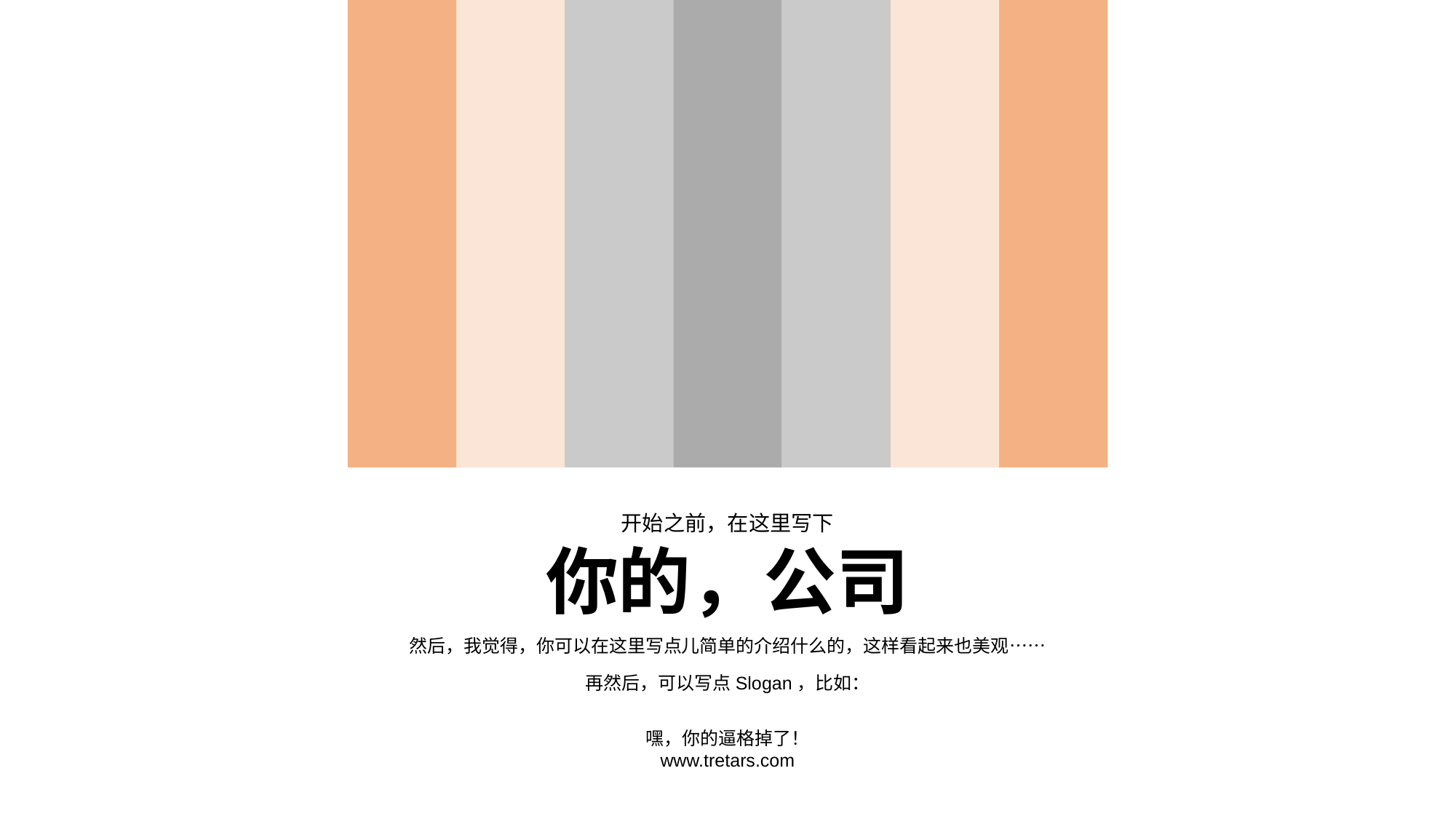

开始之前，在这里写下
你的，公司
然后，我觉得，你可以在这里写点儿简单的介绍什么的，这样看起来也美观……
再然后，可以写点Slogan，比如：
嘿，你的逼格掉了！
www.tretars.com